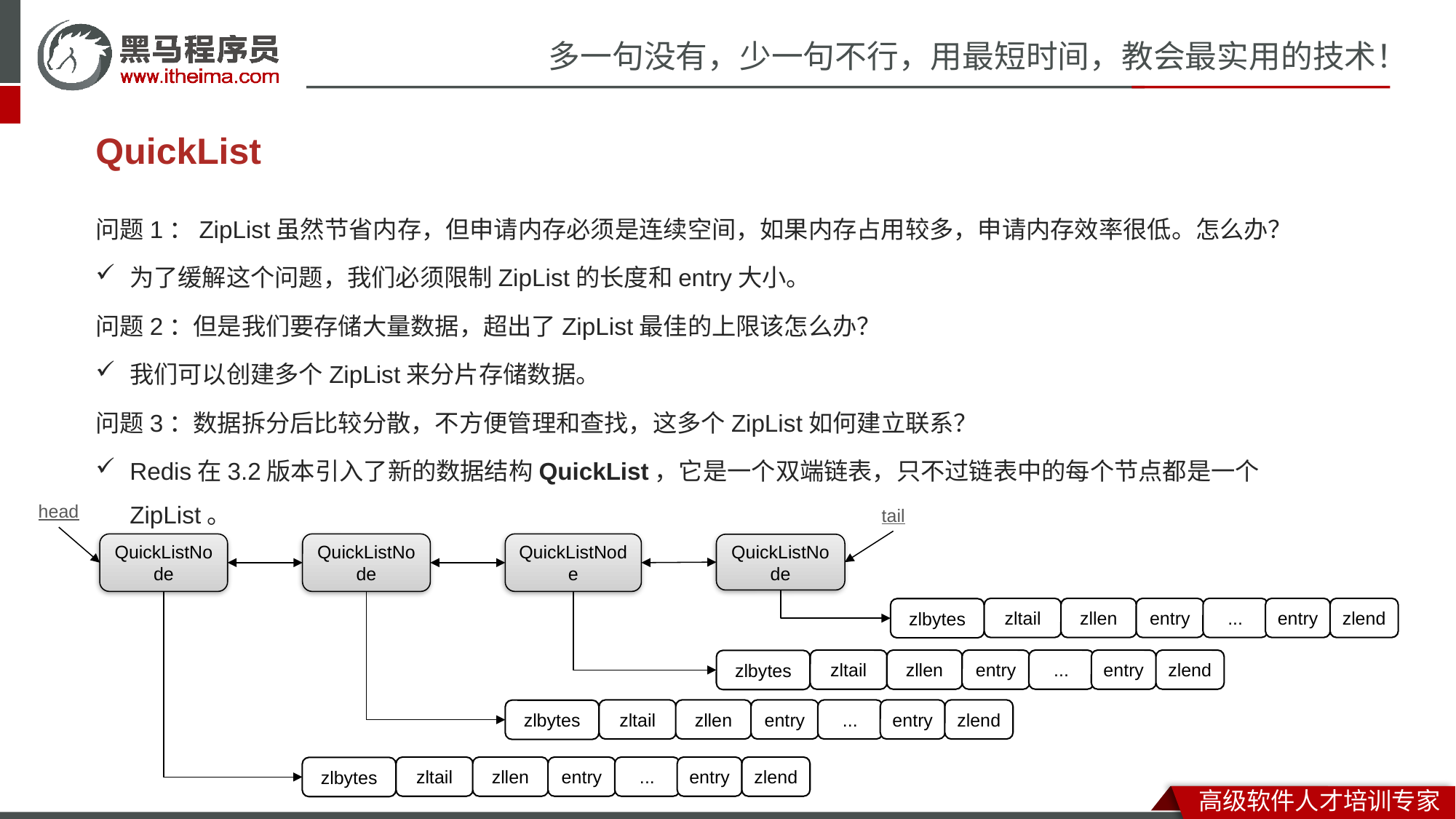

# QuickList
问题1：ZipList虽然节省内存，但申请内存必须是连续空间，如果内存占用较多，申请内存效率很低。怎么办？
为了缓解这个问题，我们必须限制ZipList的长度和entry大小。
问题2：但是我们要存储大量数据，超出了ZipList最佳的上限该怎么办？
我们可以创建多个ZipList来分片存储数据。
问题3：数据拆分后比较分散，不方便管理和查找，这多个ZipList如何建立联系？
Redis在3.2版本引入了新的数据结构QuickList，它是一个双端链表，只不过链表中的每个节点都是一个ZipList。
head
tail
QuickListNode
QuickListNode
QuickListNode
QuickListNode
zlend
entry
entry
...
zltail
zllen
zlbytes
zlend
entry
entry
...
zltail
zllen
zlbytes
zlend
entry
entry
...
zltail
zllen
zlbytes
zlend
entry
entry
...
zltail
zllen
zlbytes